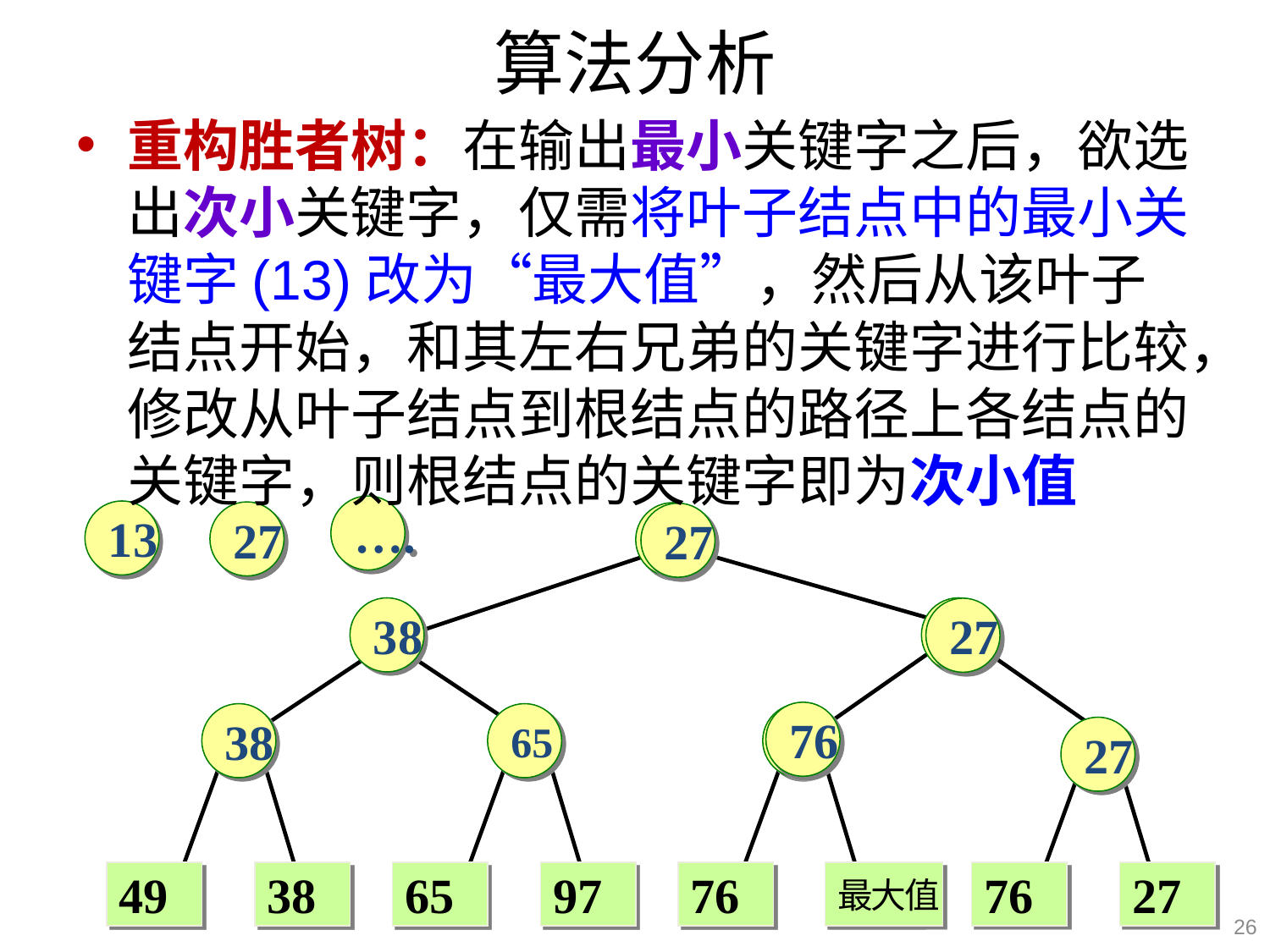

# 算法分析
重构胜者树：在输出最小关键字之后，欲选出次小关键字，仅需将叶子结点中的最小关键字(13)改为“最大值”，然后从该叶子结点开始，和其左右兄弟的关键字进行比较，修改从叶子结点到根结点的路径上各结点的关键字，则根结点的关键字即为次小值

….
13
27
13
27

38
13
27

76
38
65
13
27

最大值
76
27
49
38
65
97
76
13
26